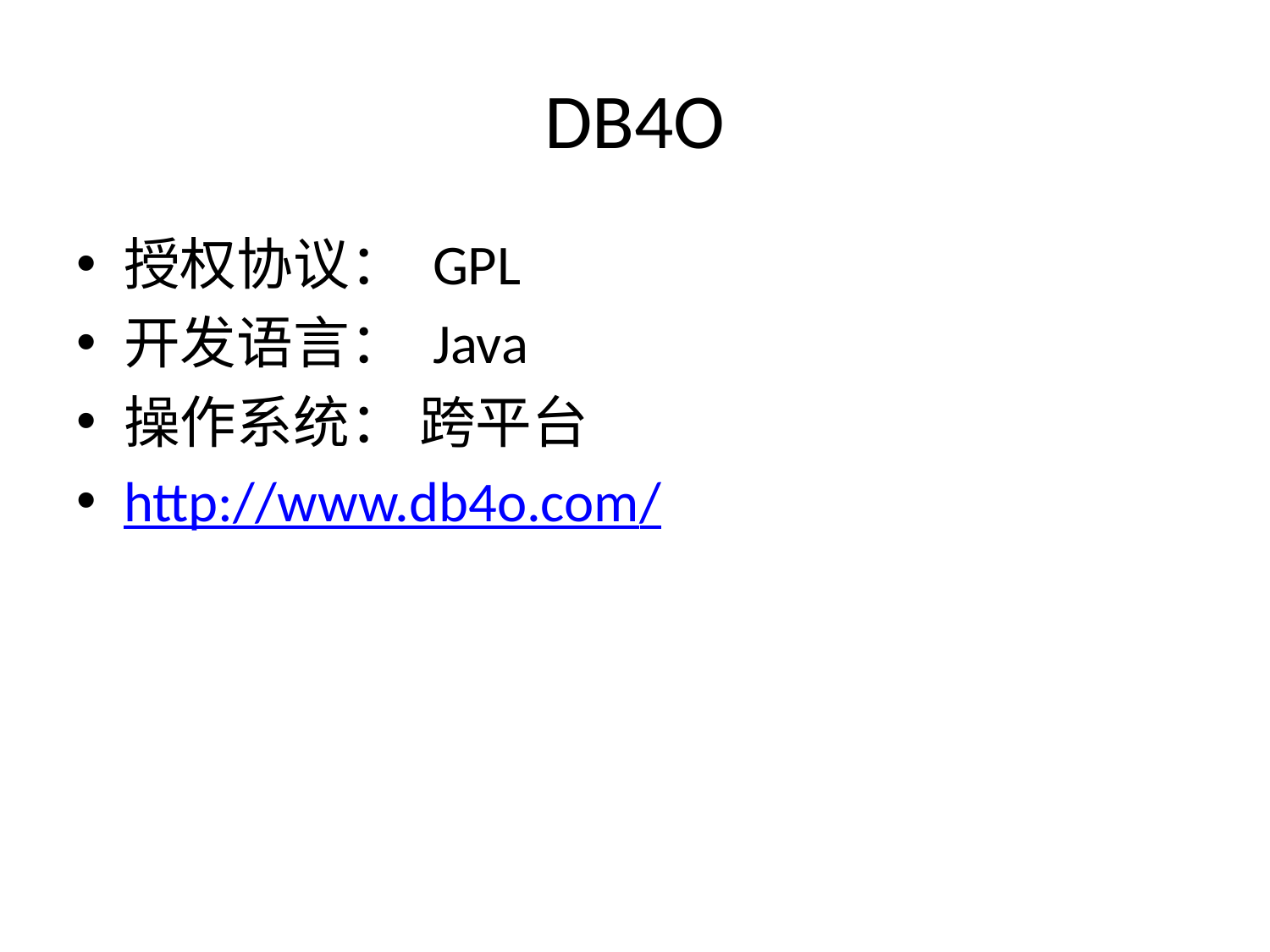

# DB4O
授权协议： GPL
开发语言： Java
操作系统： 跨平台
http://www.db4o.com/